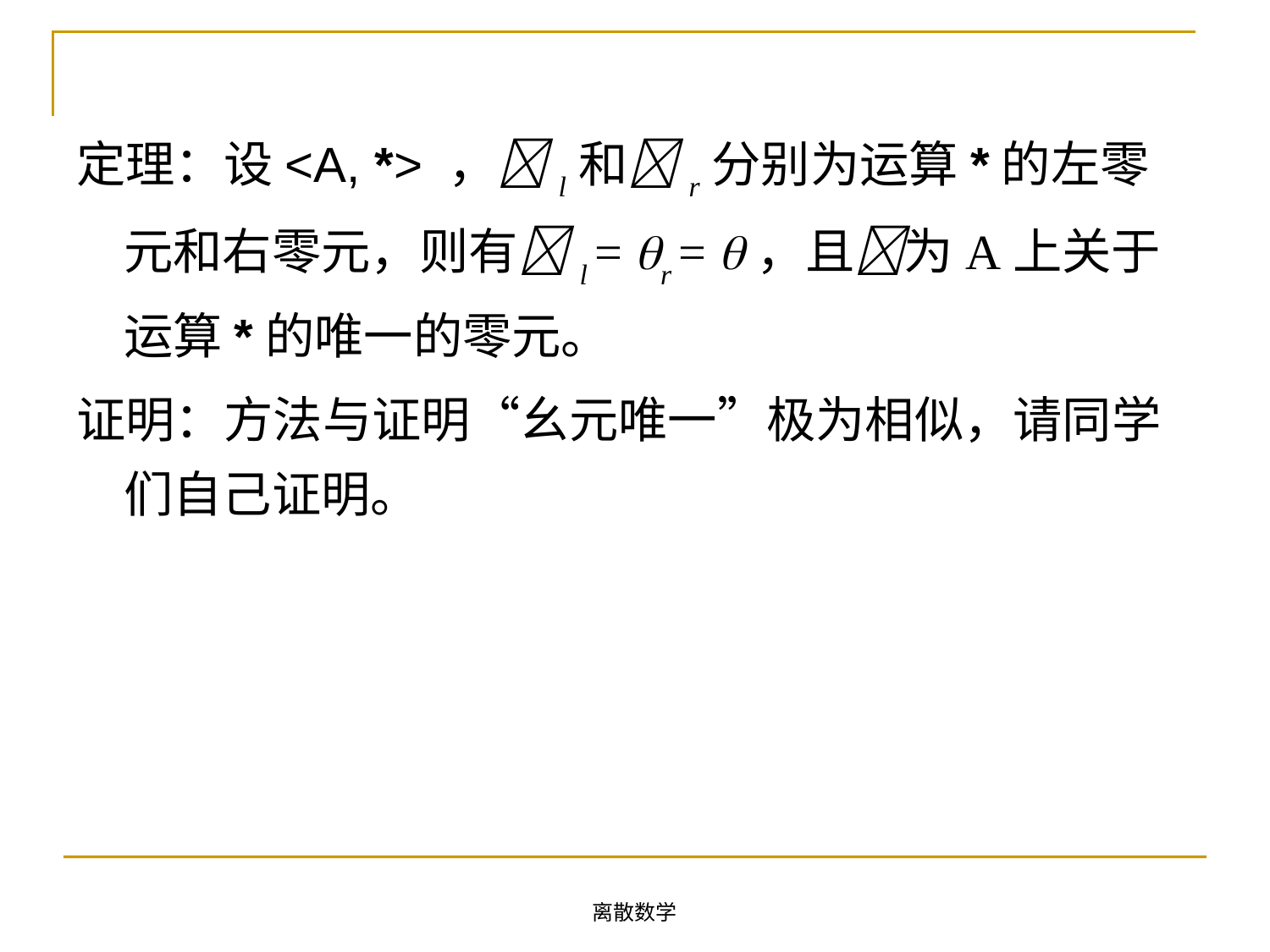

定理：设<A, *> ，θl和θr分别为运算*的左零元和右零元，则有θl = θr = θ，且θ为A上关于运算*的唯一的零元。
证明：方法与证明“幺元唯一”极为相似，请同学们自己证明。

34
离散数学